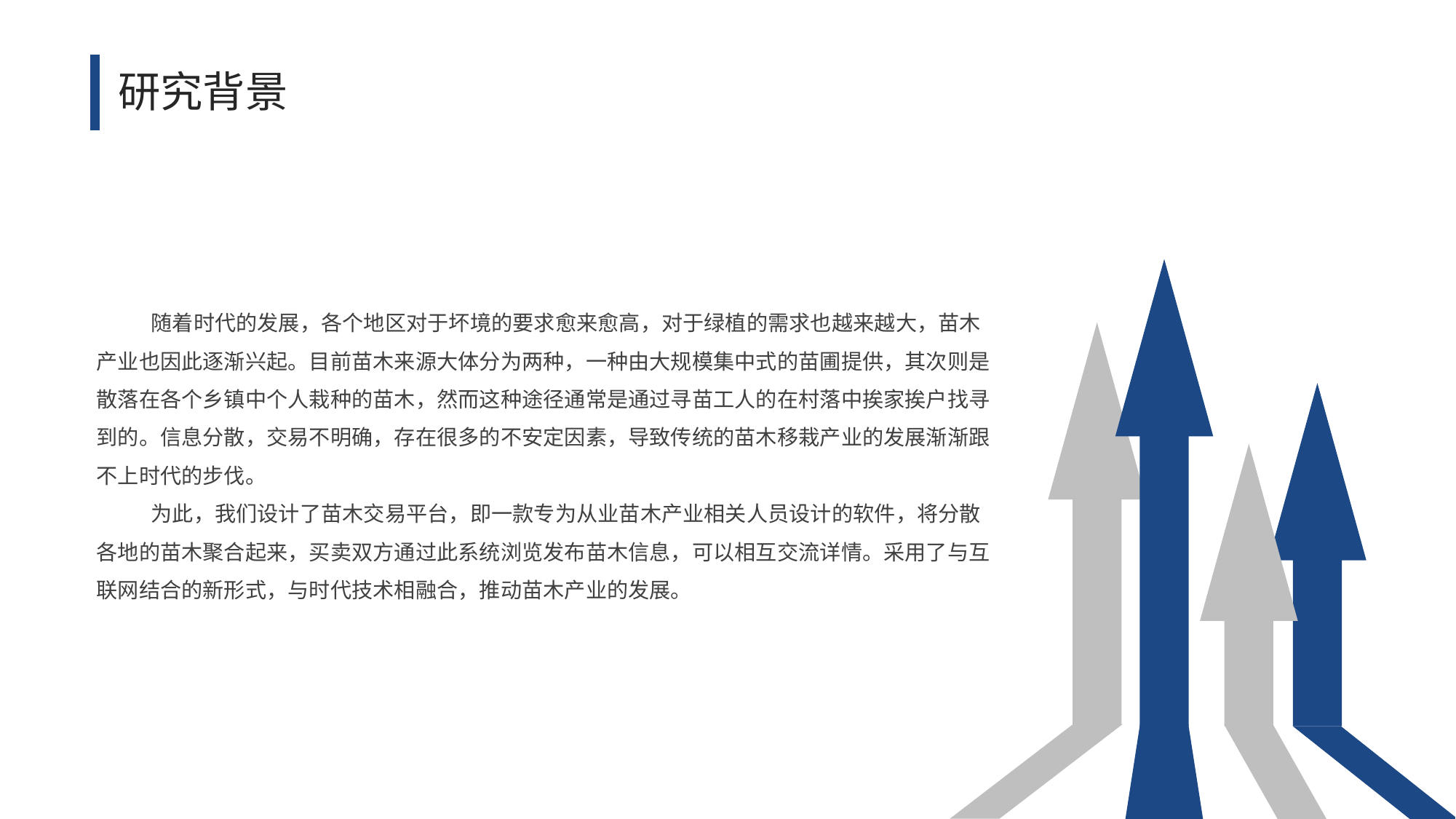

研究背景

随着时代的发展，各个地区对于坏境的要求愈来愈高，对于绿植的需求也越来越大，苗木产业也因此逐渐兴起。目前苗木来源大体分为两种，一种由大规模集中式的苗圃提供，其次则是散落在各个乡镇中个人栽种的苗木，然而这种途径通常是通过寻苗工人的在村落中挨家挨户找寻到的。信息分散，交易不明确，存在很多的不安定因素，导致传统的苗木移栽产业的发展渐渐跟不上时代的步伐。
为此，我们设计了苗木交易平台，即一款专为从业苗木产业相关人员设计的软件，将分散各地的苗木聚合起来，买卖双方通过此系统浏览发布苗木信息，可以相互交流详情。采用了与互联网结合的新形式，与时代技术相融合，推动苗木产业的发展。